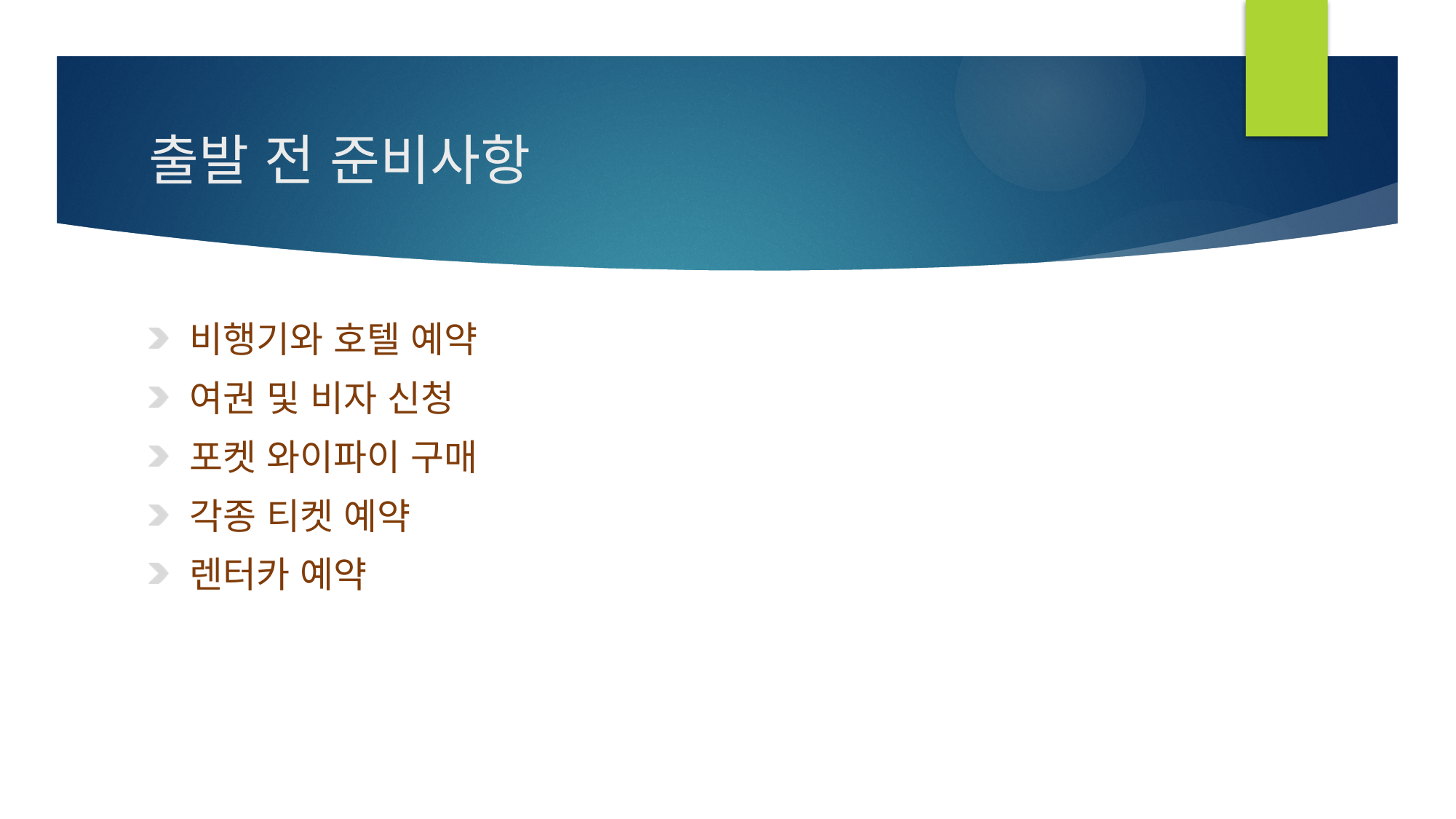

# 출발 전 준비사항
비행기와 호텔 예약
여권 및 비자 신청
포켓 와이파이 구매
각종 티켓 예약
렌터카 예약